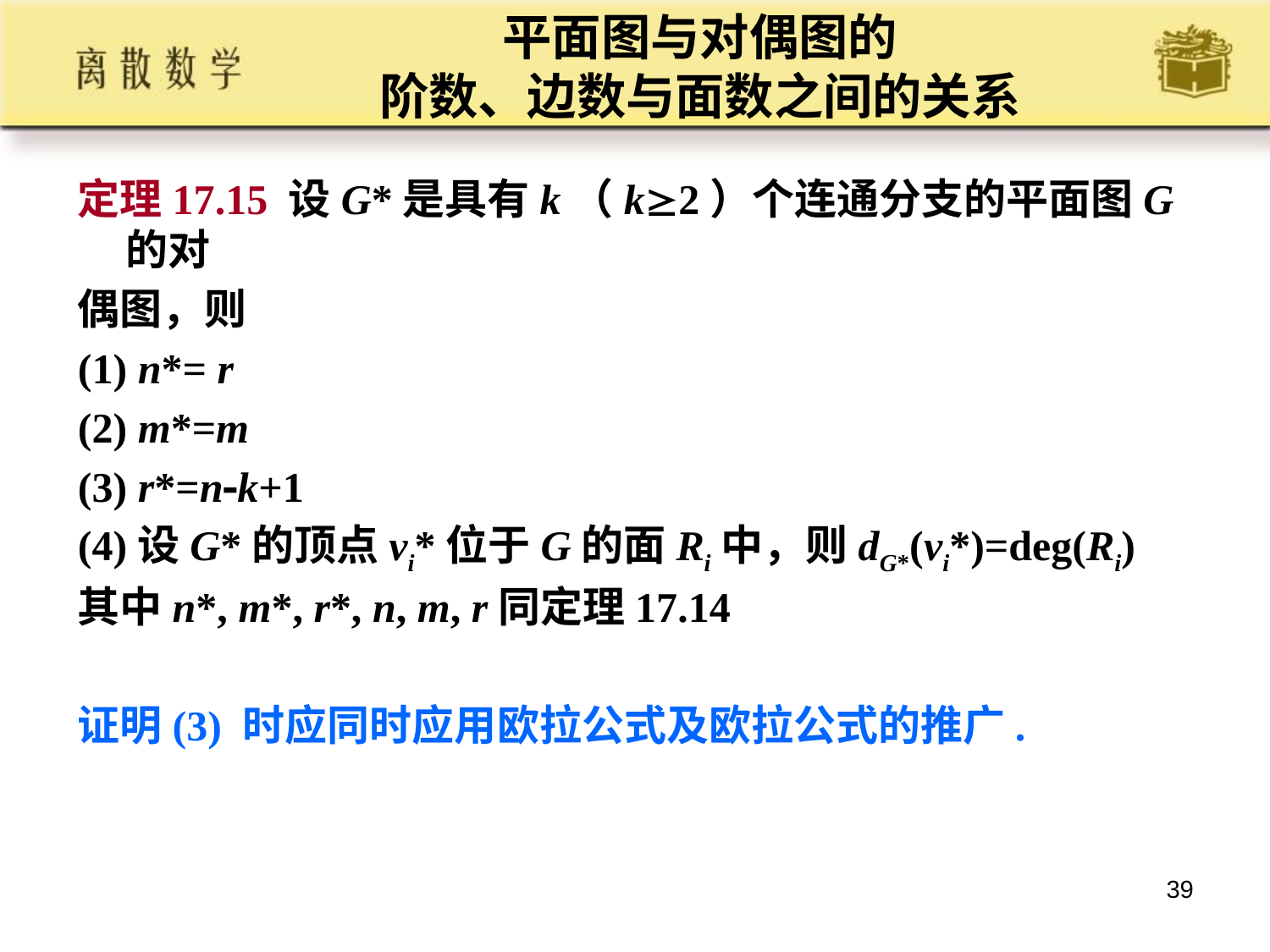

# 平面图与对偶图的 阶数、边数与面数之间的关系
定理17.15 设G*是具有k（k≥2）个连通分支的平面图G的对
偶图，则
(1) n*= r
(2) m*=m
(3) r*=n−k+1
(4)设G*的顶点vi*位于G的面Ri中，则dG*(vi*)=deg(Ri)
其中n*, m*, r*, n, m, r同定理17.14

证明(3) 时应同时应用欧拉公式及欧拉公式的推广.
39